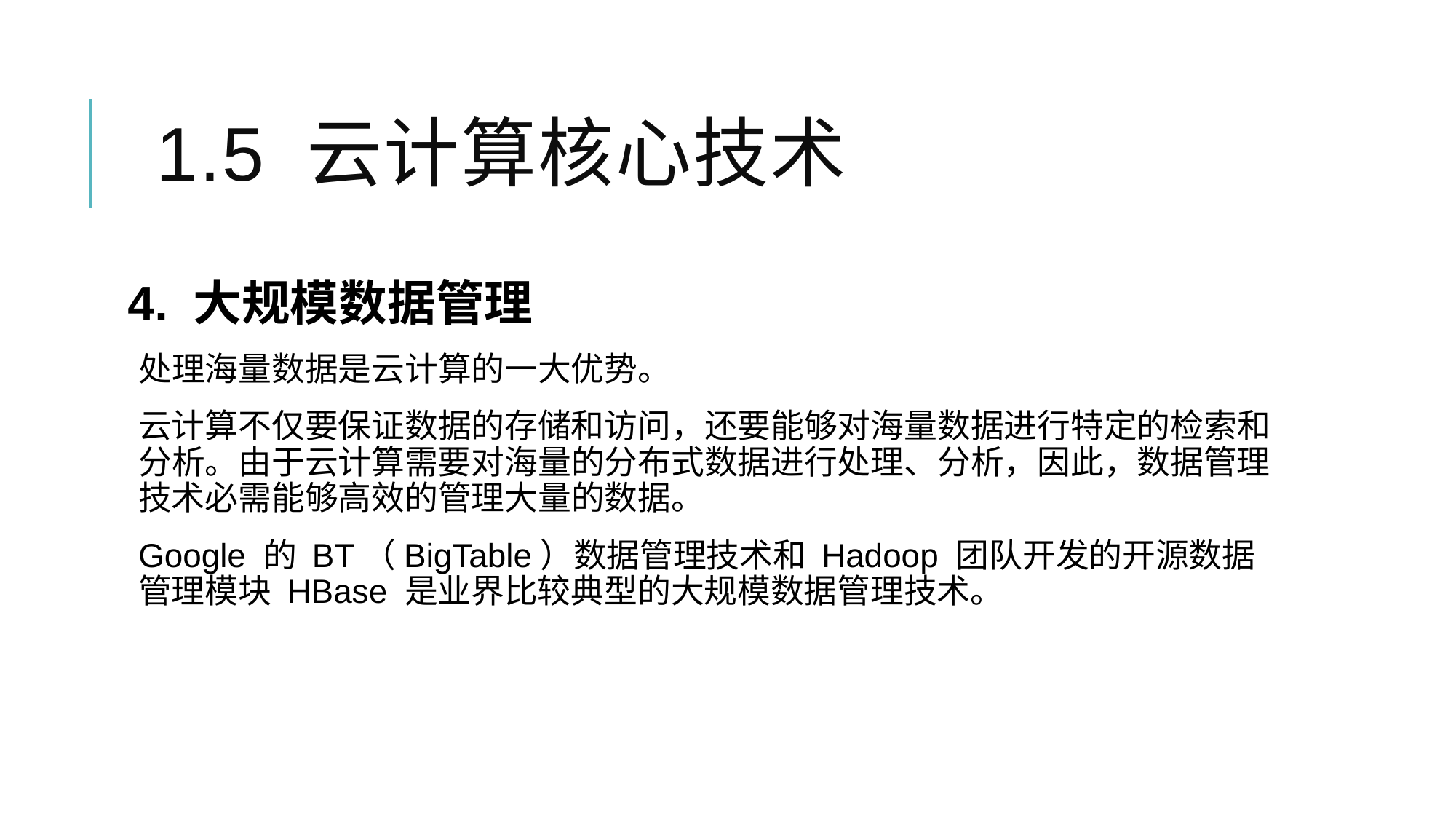

# 1.5 云计算核心技术
4. 大规模数据管理
处理海量数据是云计算的一大优势。
云计算不仅要保证数据的存储和访问，还要能够对海量数据进行特定的检索和分析。由于云计算需要对海量的分布式数据进行处理、分析，因此，数据管理技术必需能够高效的管理大量的数据。
Google 的 BT（BigTable）数据管理技术和 Hadoop 团队开发的开源数据管理模块 HBase 是业界比较典型的大规模数据管理技术。